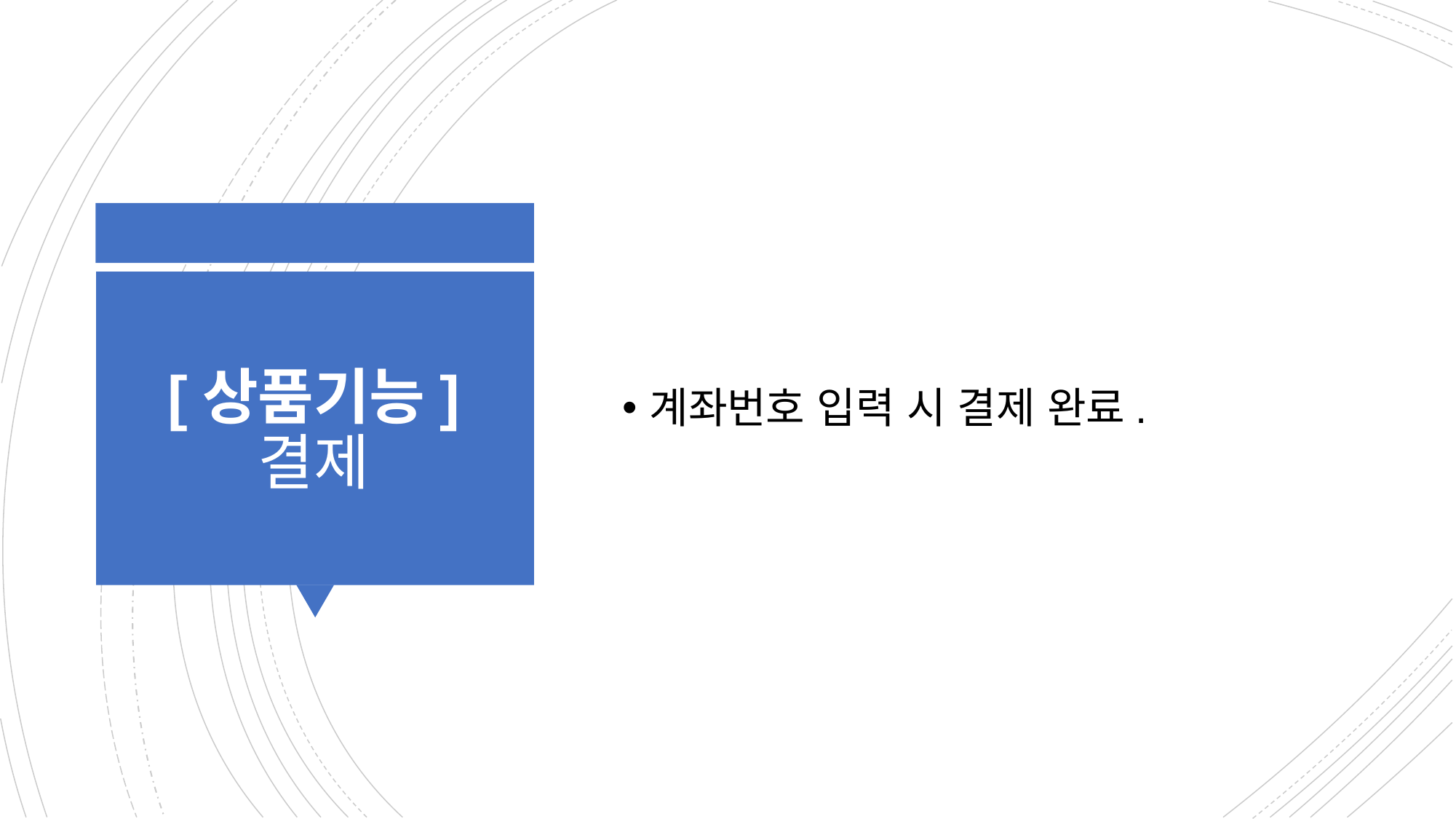

계좌번호 입력 시 결제 완료.

# [상품기능] 결제